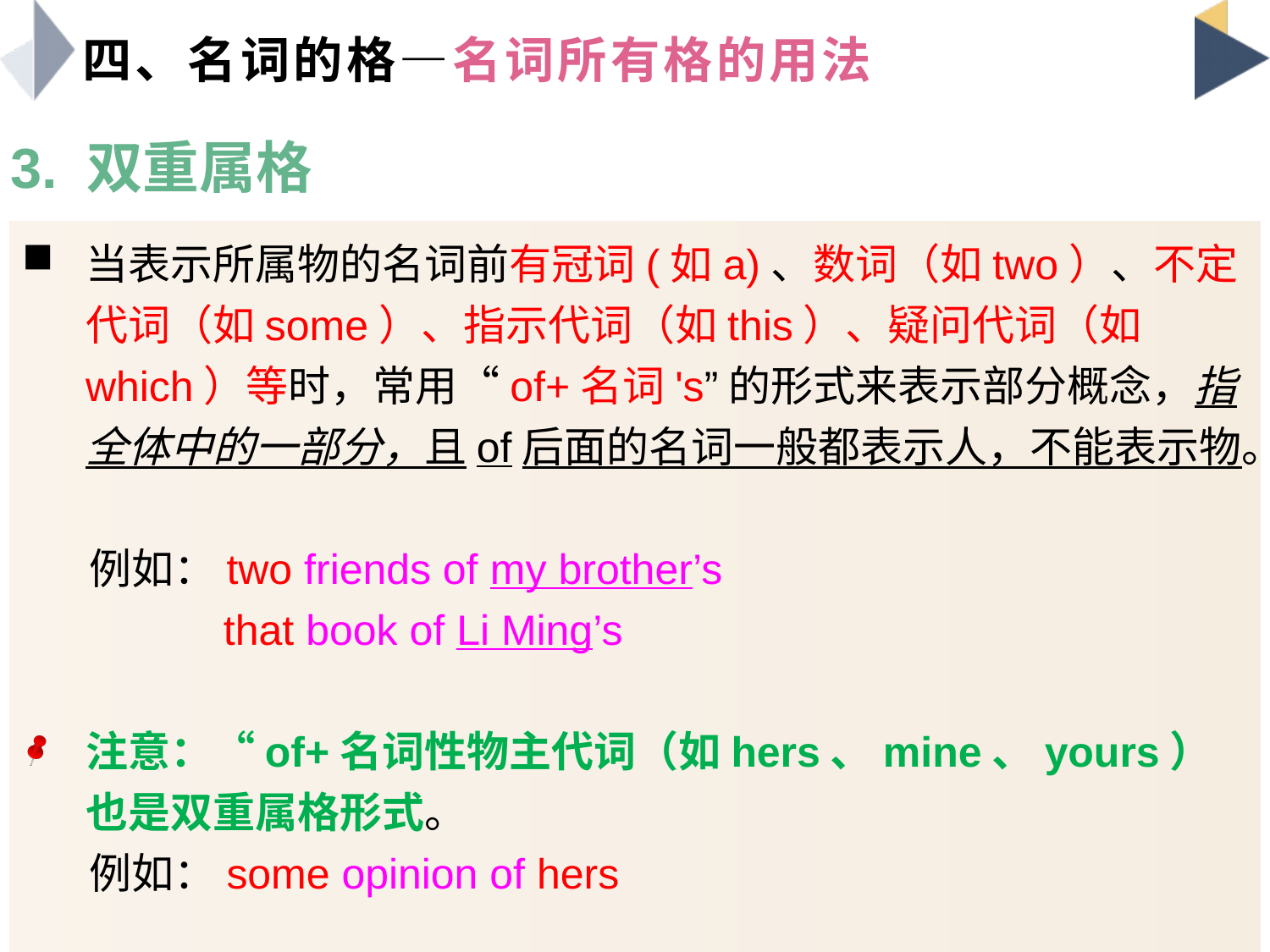

# 四、名词的格—名词所有格的用法
3. 双重属格
当表示所属物的名词前有冠词(如a)、数词（如two）、不定代词（如some）、指示代词（如this）、疑问代词（如which）等时，常用“of+名词's”的形式来表示部分概念，指全体中的一部分，且of后面的名词一般都表示人，不能表示物。
      例如：two friends of my brother’s
                 that book of Li Ming’s

注意：“of+名词性物主代词（如hers、mine、yours）也是双重属格形式。
      例如：some opinion of hers